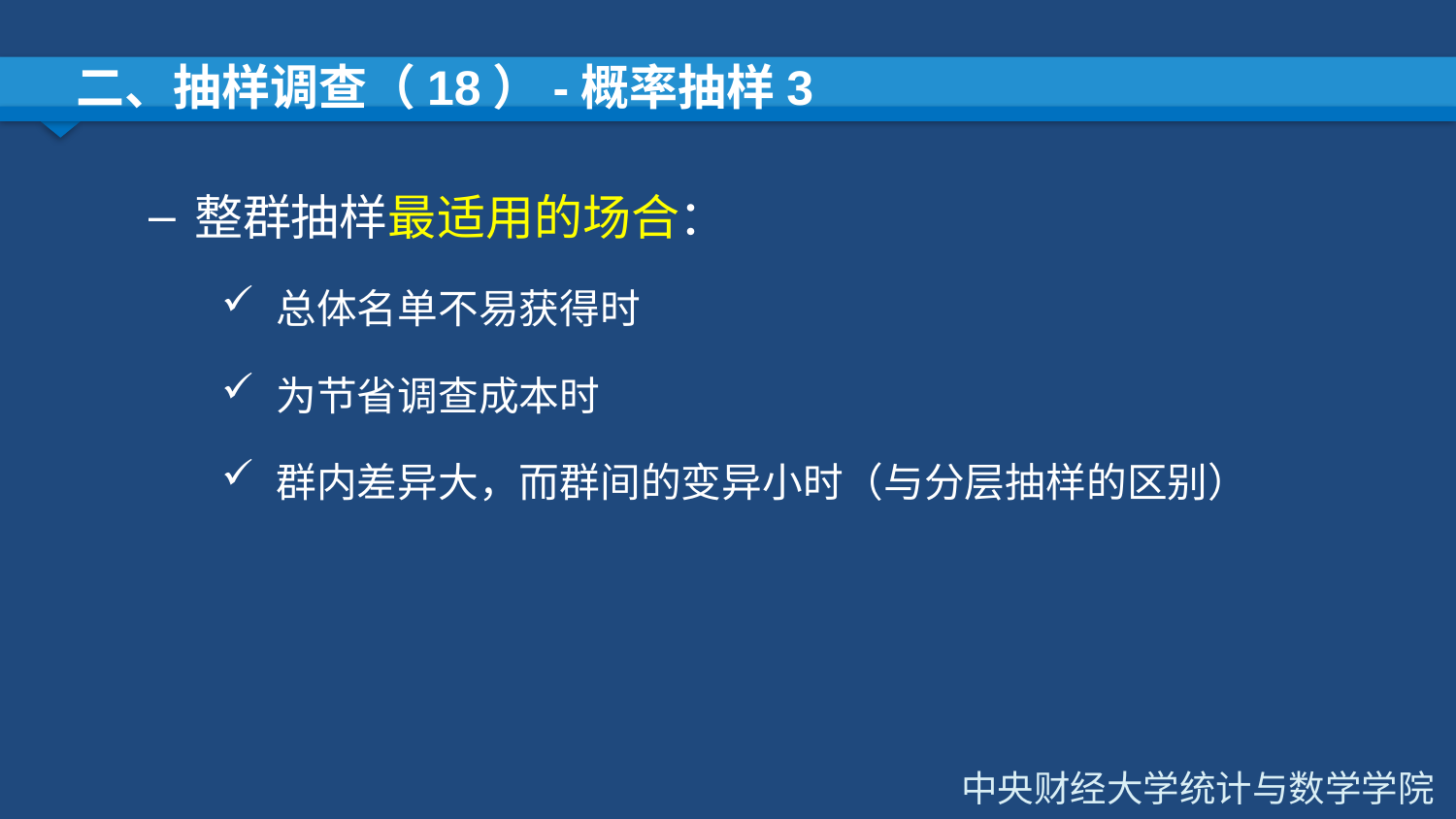

# 二、抽样调查（18）-概率抽样3
整群抽样最适用的场合：
总体名单不易获得时
为节省调查成本时
群内差异大，而群间的变异小时（与分层抽样的区别）